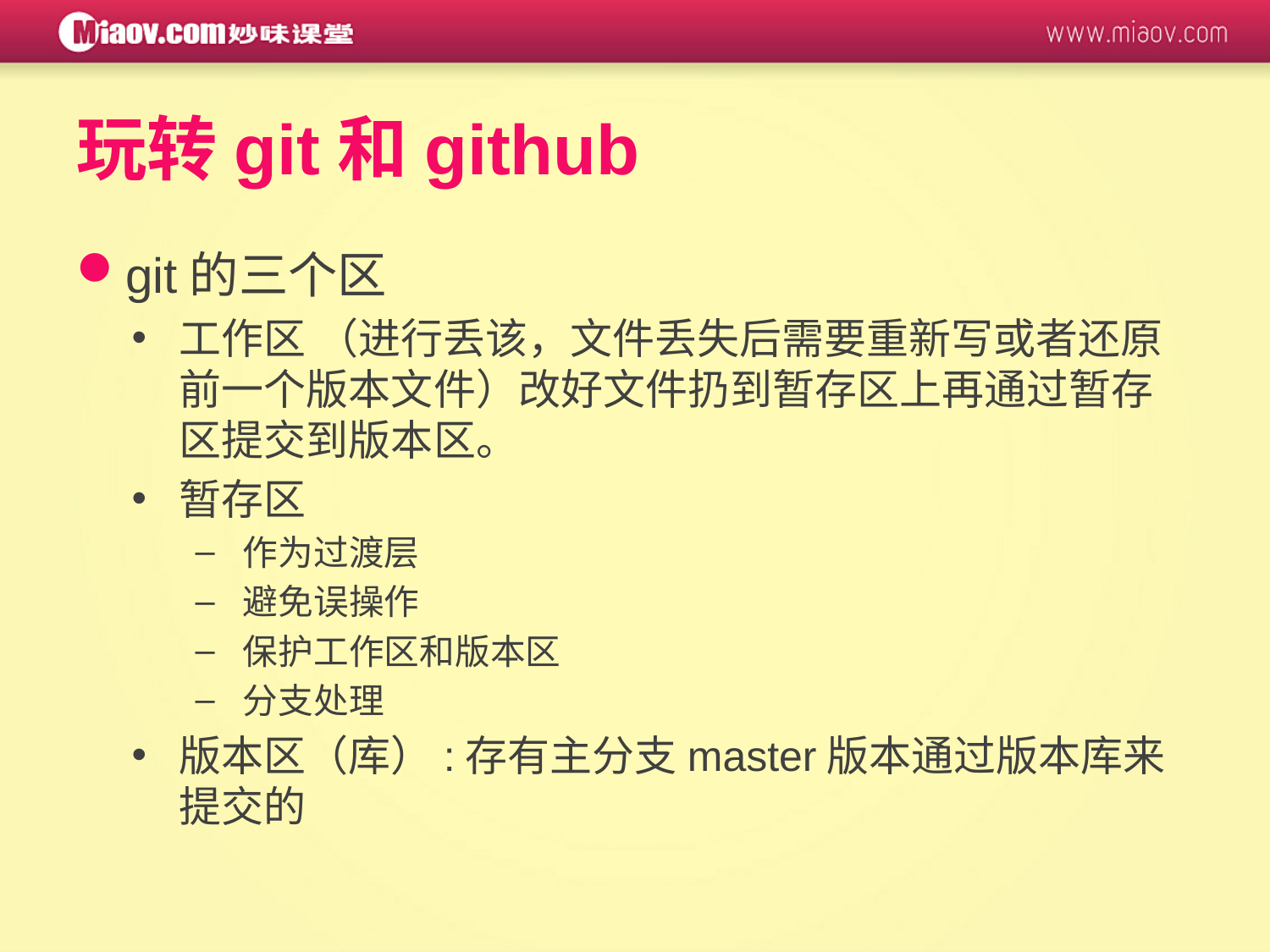

# 玩转git和github
git的三个区
工作区 （进行丢该，文件丢失后需要重新写或者还原前一个版本文件）改好文件扔到暂存区上再通过暂存区提交到版本区。
暂存区
作为过渡层
避免误操作
保护工作区和版本区
分支处理
版本区（库）:存有主分支master版本通过版本库来提交的